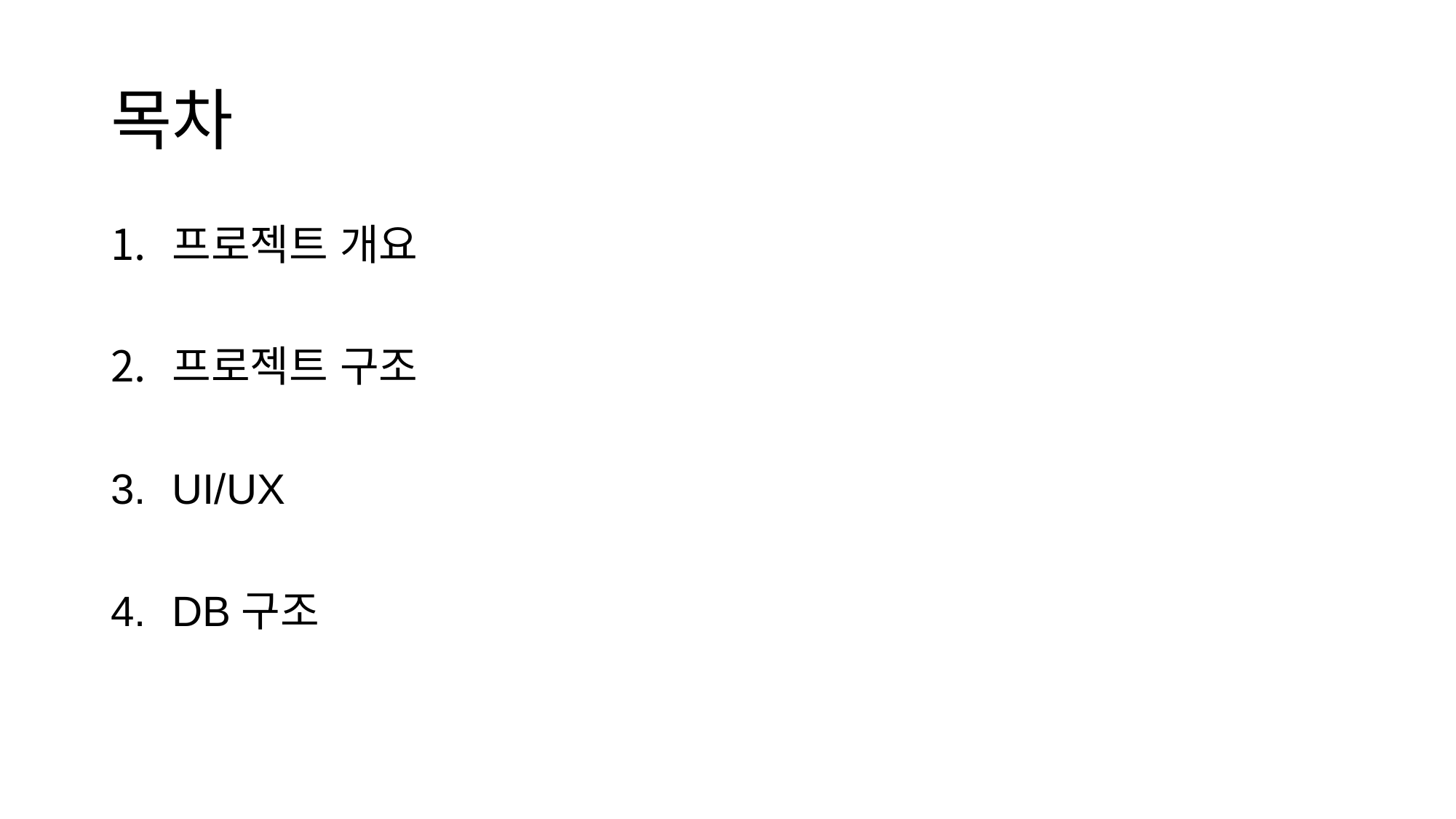

# 목차
프로젝트 개요

프로젝트 구조

UI/UX

DB구조